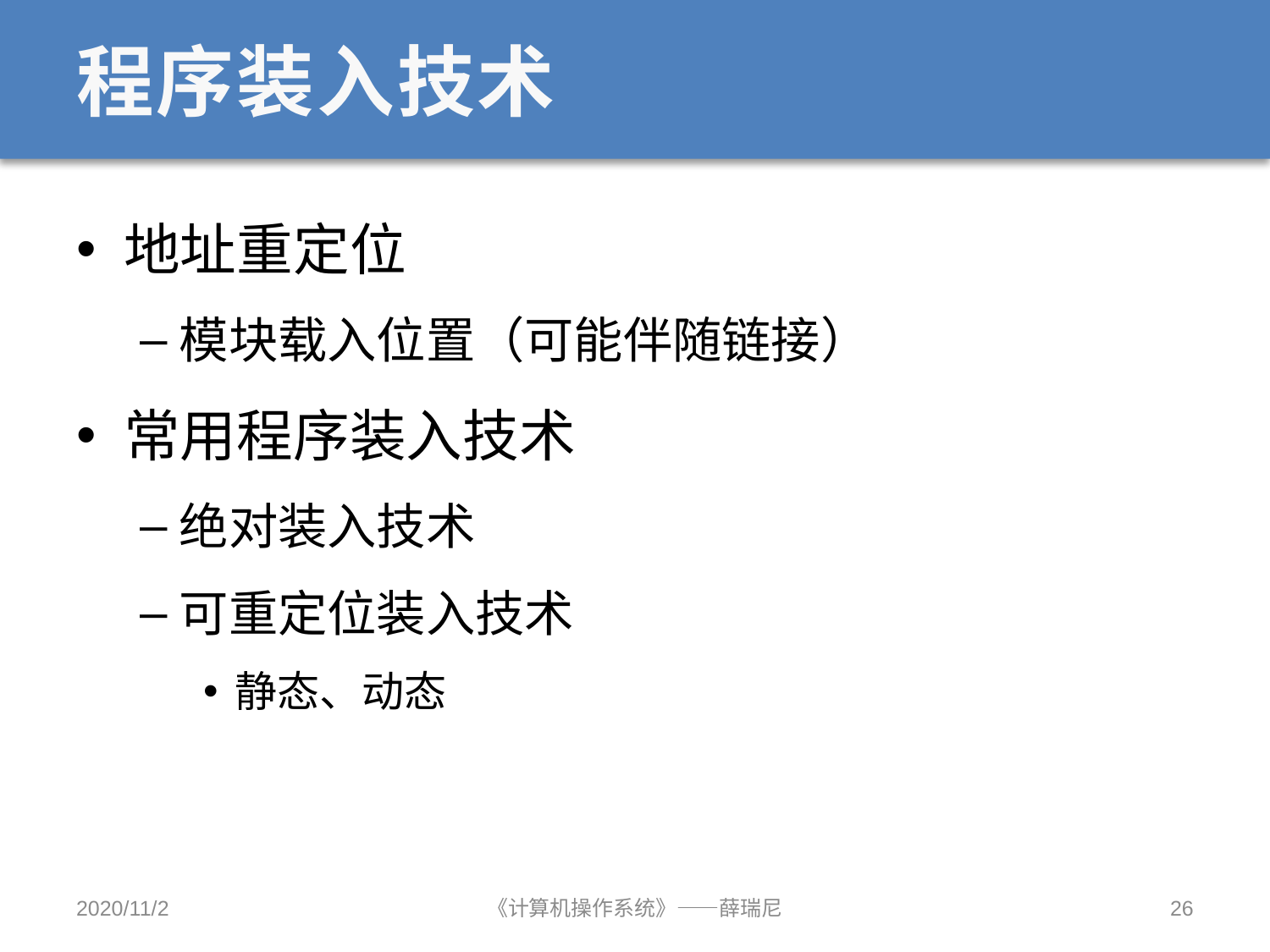

# 程序装入技术
地址重定位
模块载入位置（可能伴随链接）
常用程序装入技术
绝对装入技术
可重定位装入技术
静态、动态
2020/11/2
《计算机操作系统》——薛瑞尼
26